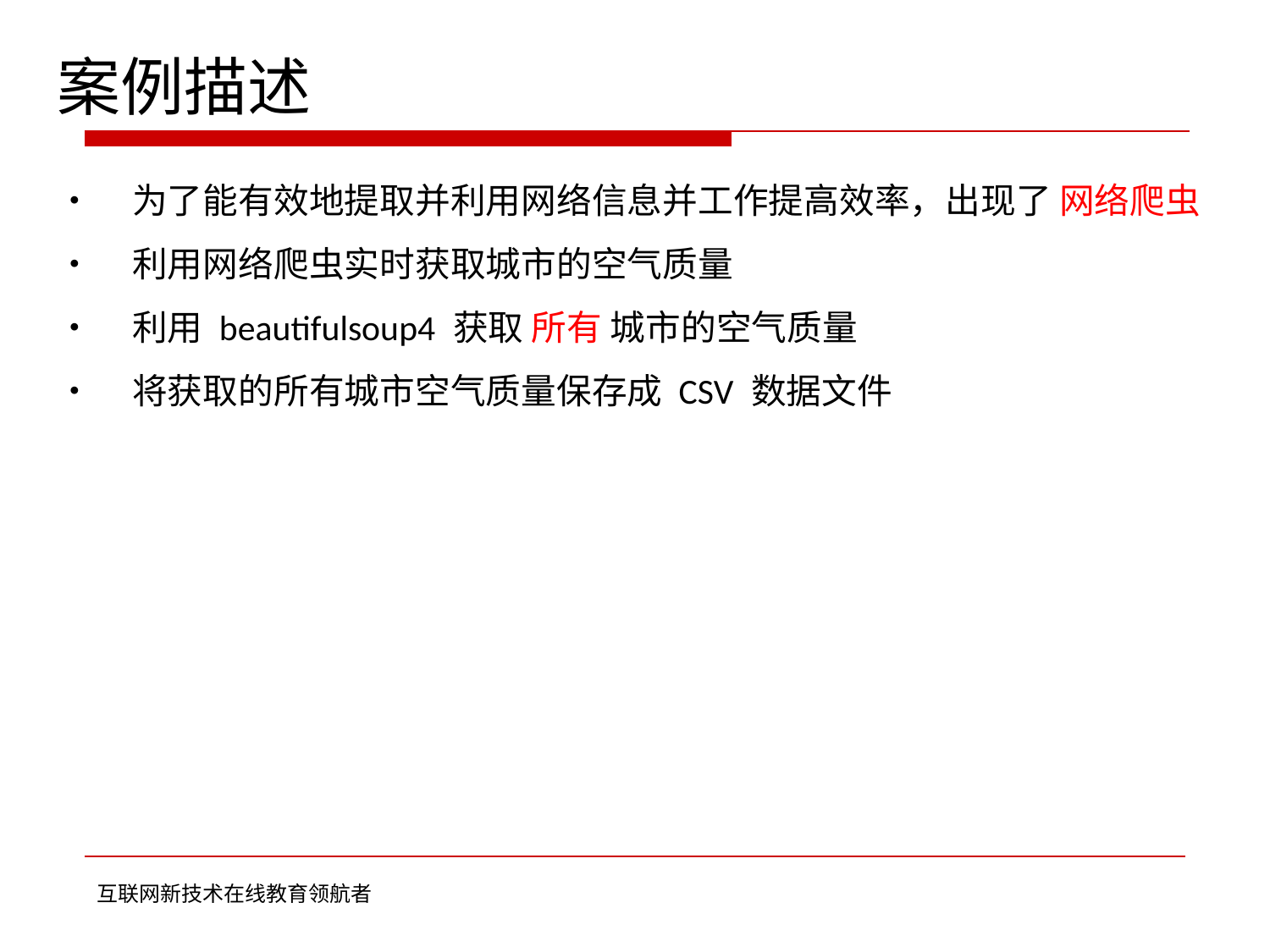

案例描述

•    为了能有效地提取并利用网络信息并工作提高效率，出现了 网络爬虫
•    利用网络爬虫实时获取城市的空气质量
•    利用 beautifulsoup4 获取 所有 城市的空气质量
•    将获取的所有城市空气质量保存成 CSV 数据文件

互联网新技术在线教育领航者